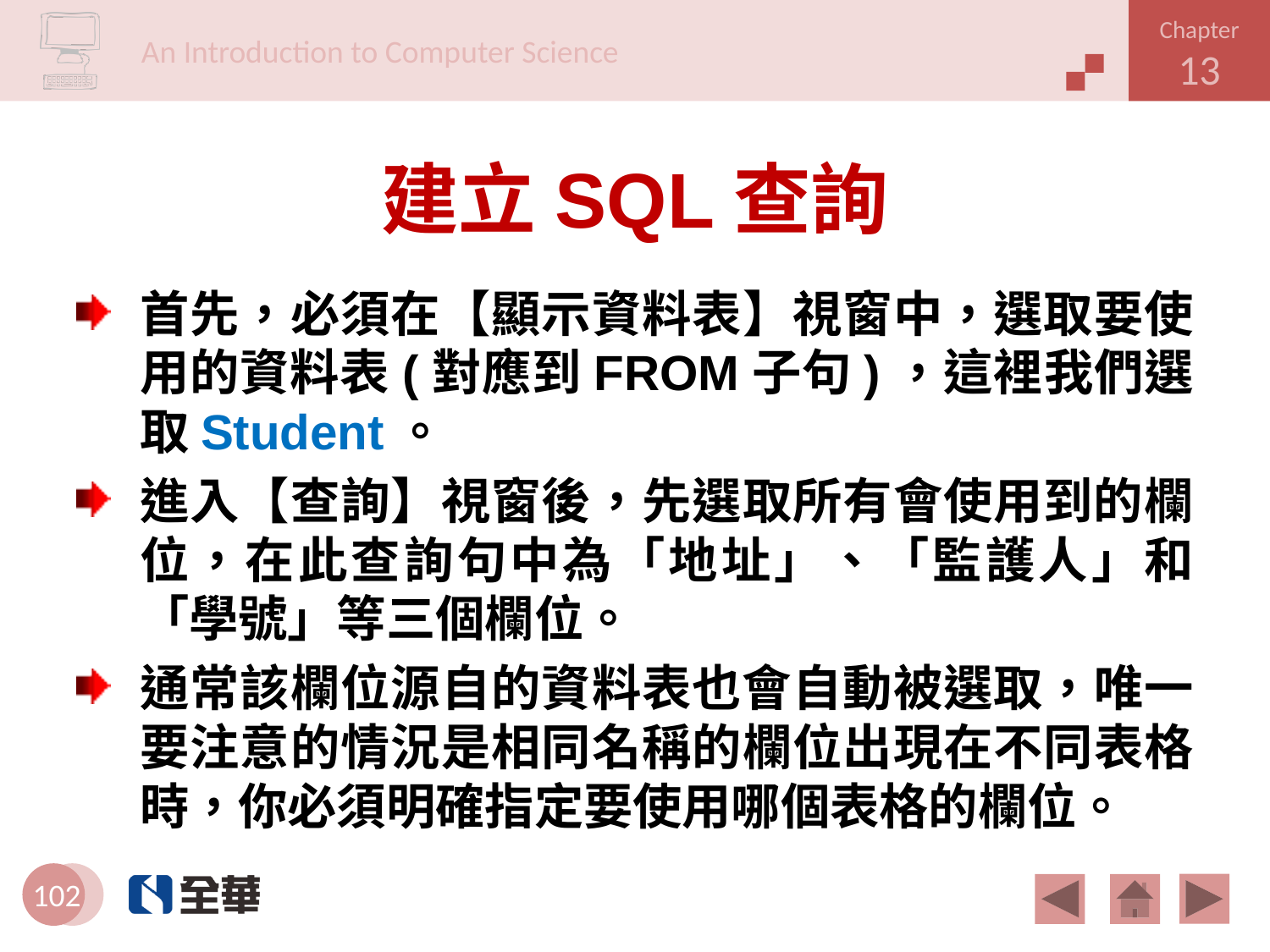

# 建立SQL查詢
首先，必須在【顯示資料表】視窗中，選取要使用的資料表(對應到FROM子句)，這裡我們選取Student。
進入【查詢】視窗後，先選取所有會使用到的欄位，在此查詢句中為「地址」、「監護人」和「學號」等三個欄位。
通常該欄位源自的資料表也會自動被選取，唯一要注意的情況是相同名稱的欄位出現在不同表格時，你必須明確指定要使用哪個表格的欄位。